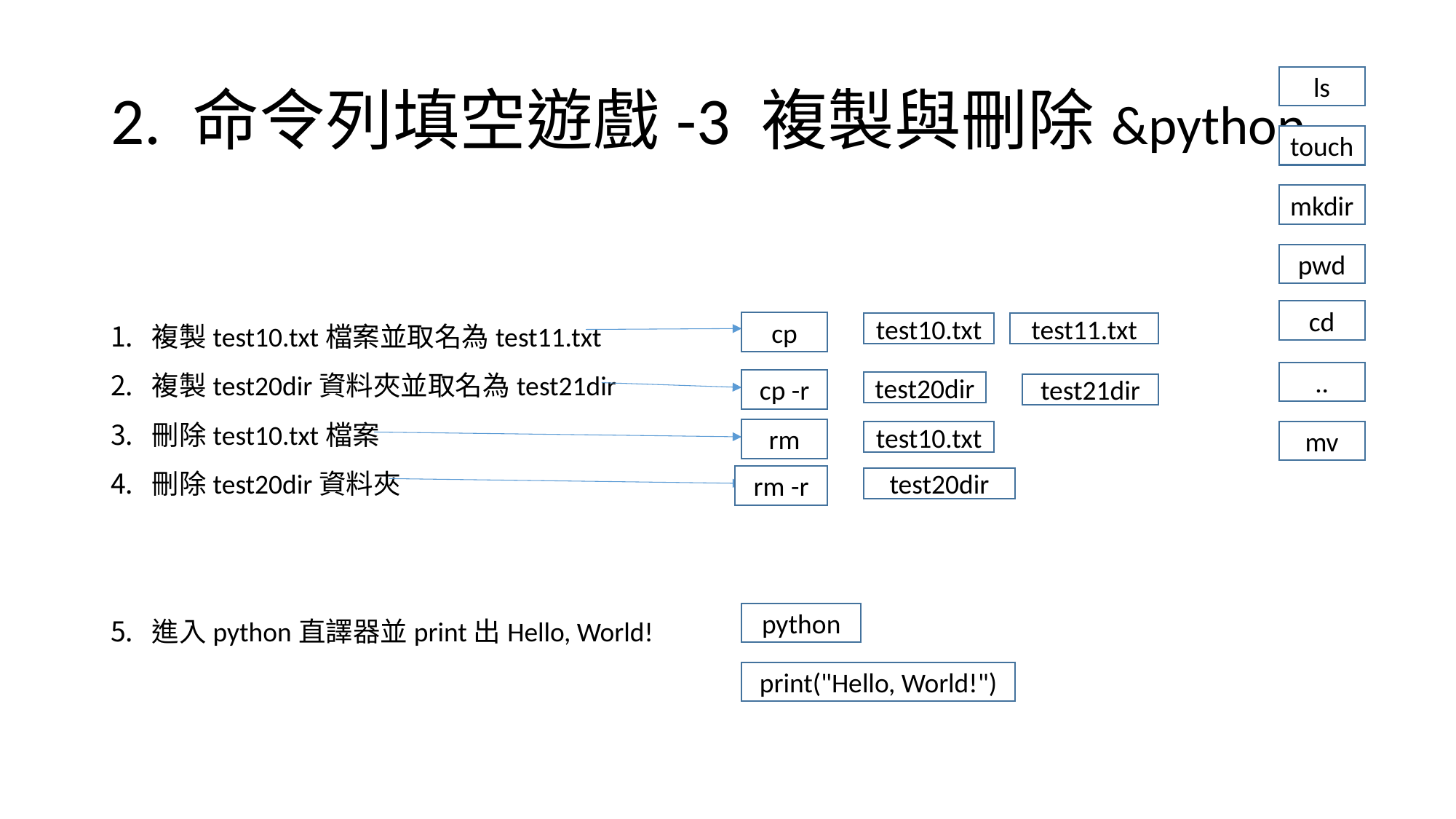

# 2. 命令列填空遊戲-3 複製與刪除&python
ls
touch
mkdir
pwd
複製test10.txt檔案並取名為test11.txt
複製test20dir資料夾並取名為test21dir
刪除test10.txt檔案
刪除test20dir資料夾

進入python直譯器並print出Hello, World!
cd
cp

test10.txt
test11.txt
..
cp -r

test20dir
test21dir
rm

test10.txt
mv
rm -r

test20dir
python
print("Hello, World!")